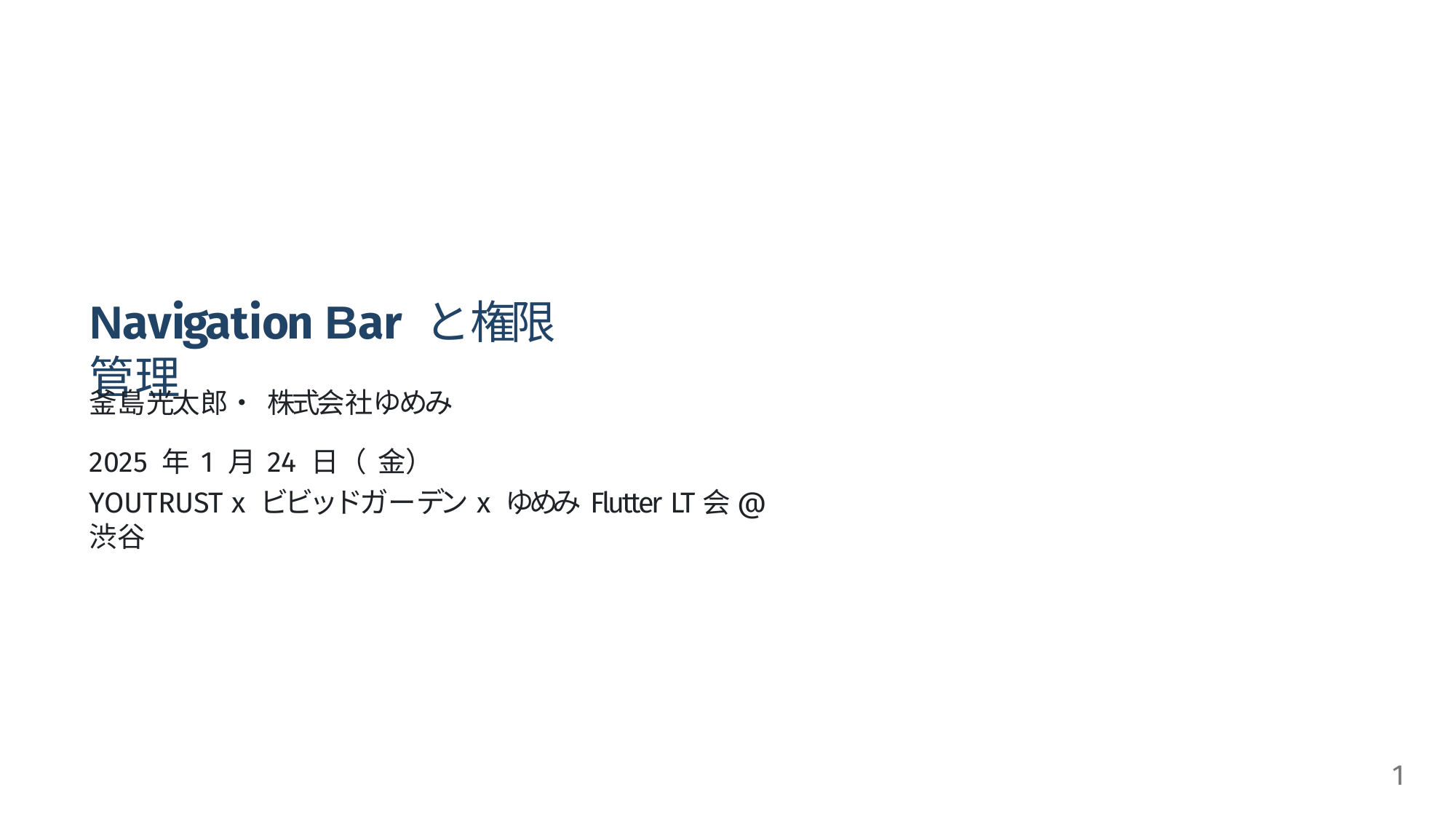

# Navigation Bar と権限管理
釜島 光太郎・株式会社ゆめみ
2025 年 1 ⽉ 24 ⽇（⾦）
YOUTRUST x ビビッドガーデン x ゆめみ Flutter LT会@渋⾕
1